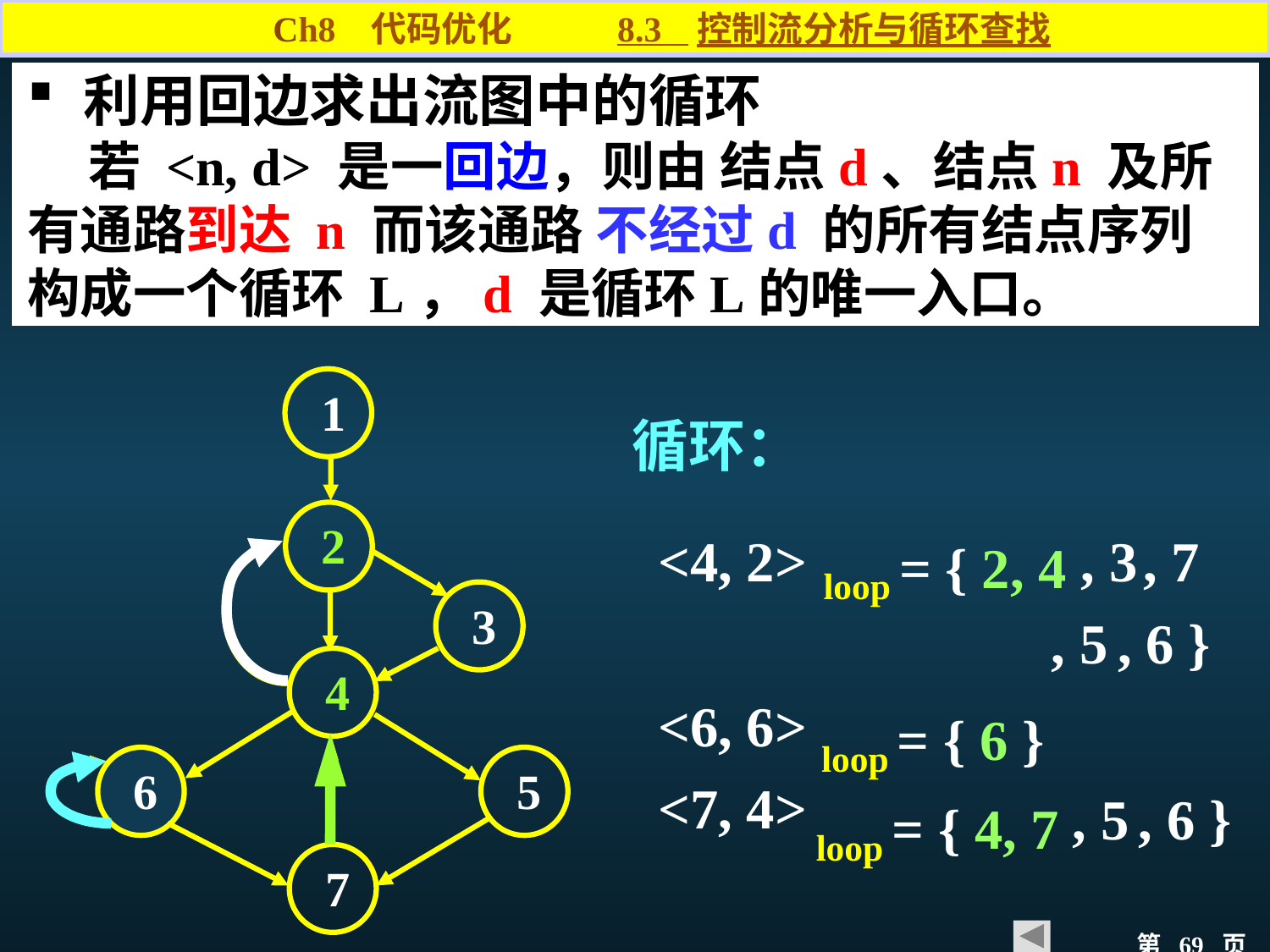

Ch8   代码优化            8.3   控制流分析与循环查找
 利用回边求出流图中的循环
    若 <n, d> 是一回边，则由 结点d、结点n 及所有通路到达 n 而该通路 不经过d 的所有结点序列构成一个循环 L，d 是循环L的唯一入口。
1

2

3

4

6
5

7

循环：
loop = { 2, 4
, 7
<4, 2>

<6, 6>
<7, 4>
, 3
, 5
, 6 }
loop = { 6 }
, 5
, 6 }
loop = { 4, 7